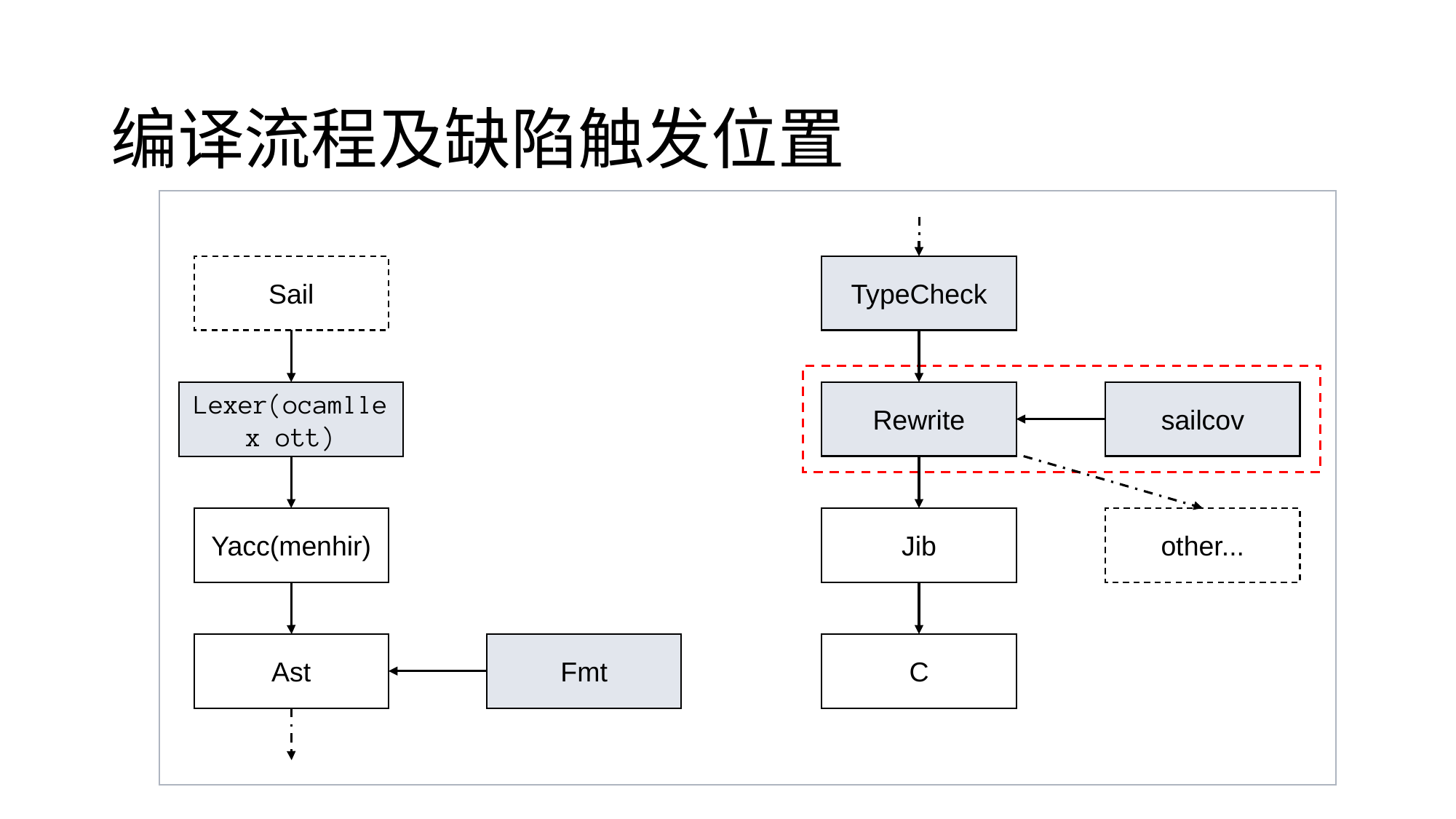

# 编译流程及缺陷触发位置

Sail
TypeCheck
Lexer(ocamllex ott)
Rewrite
sailcov
Yacc(menhir)
Jib
other...
Ast
Fmt
C